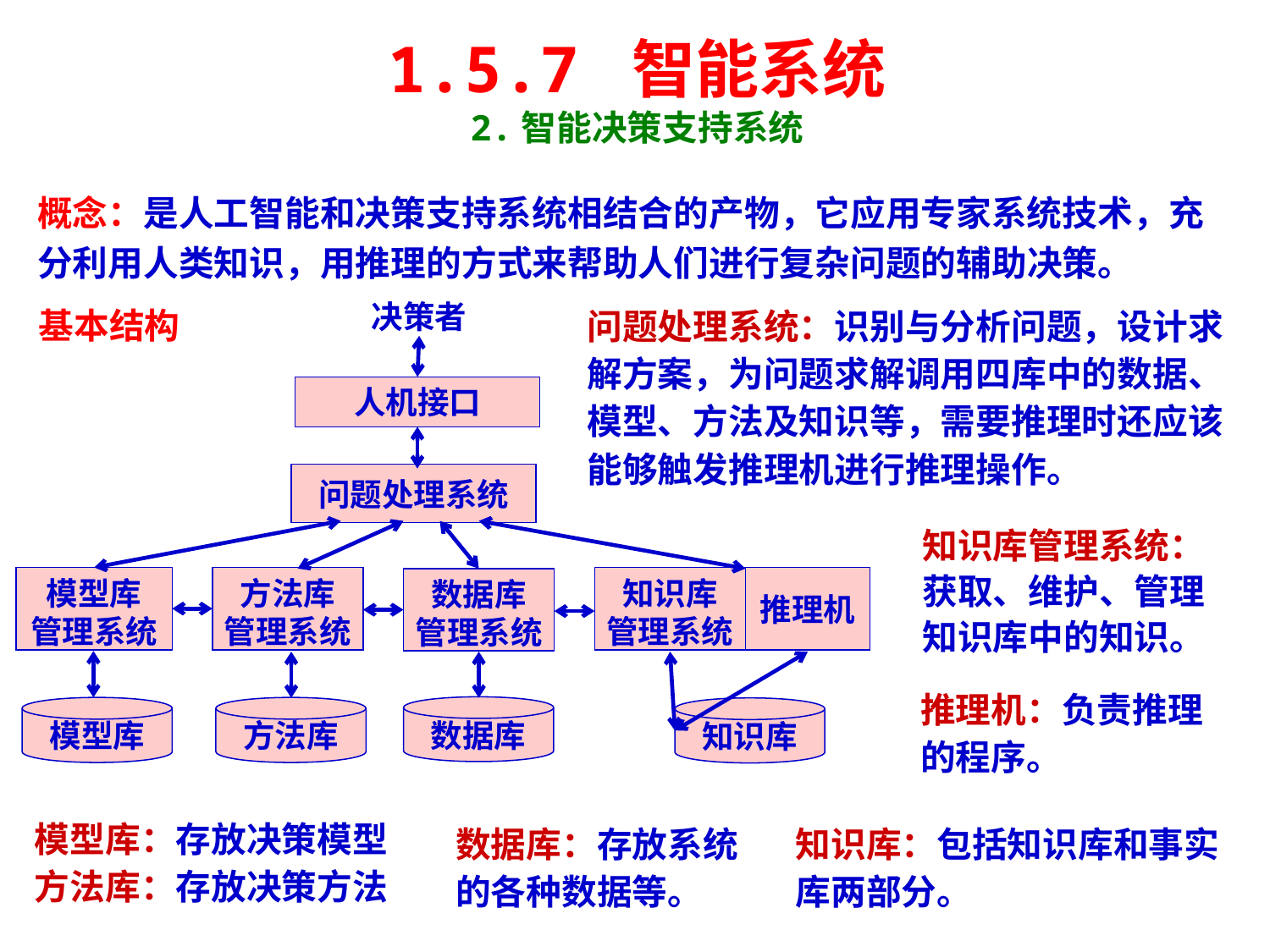

1.5.7 智能系统
2.智能决策支持系统
概念：是人工智能和决策支持系统相结合的产物，它应用专家系统技术，充分利用人类知识，用推理的方式来帮助人们进行复杂问题的辅助决策。
决策者
问题处理系统：识别与分析问题，设计求解方案，为问题求解调用四库中的数据、模型、方法及知识等，需要推理时还应该能够触发推理机进行推理操作。
基本结构
人机接口
问题处理系统
知识库管理系统：获取、维护、管理知识库中的知识。
模型库
管理系统
方法库
管理系统
知识库
管理系统
推理机
数据库
管理系统
推理机：负责推理的程序。
数据库
模型库
方法库
知识库
模型库：存放决策模型
方法库：存放决策方法
数据库：存放系统的各种数据等。
知识库：包括知识库和事实库两部分。